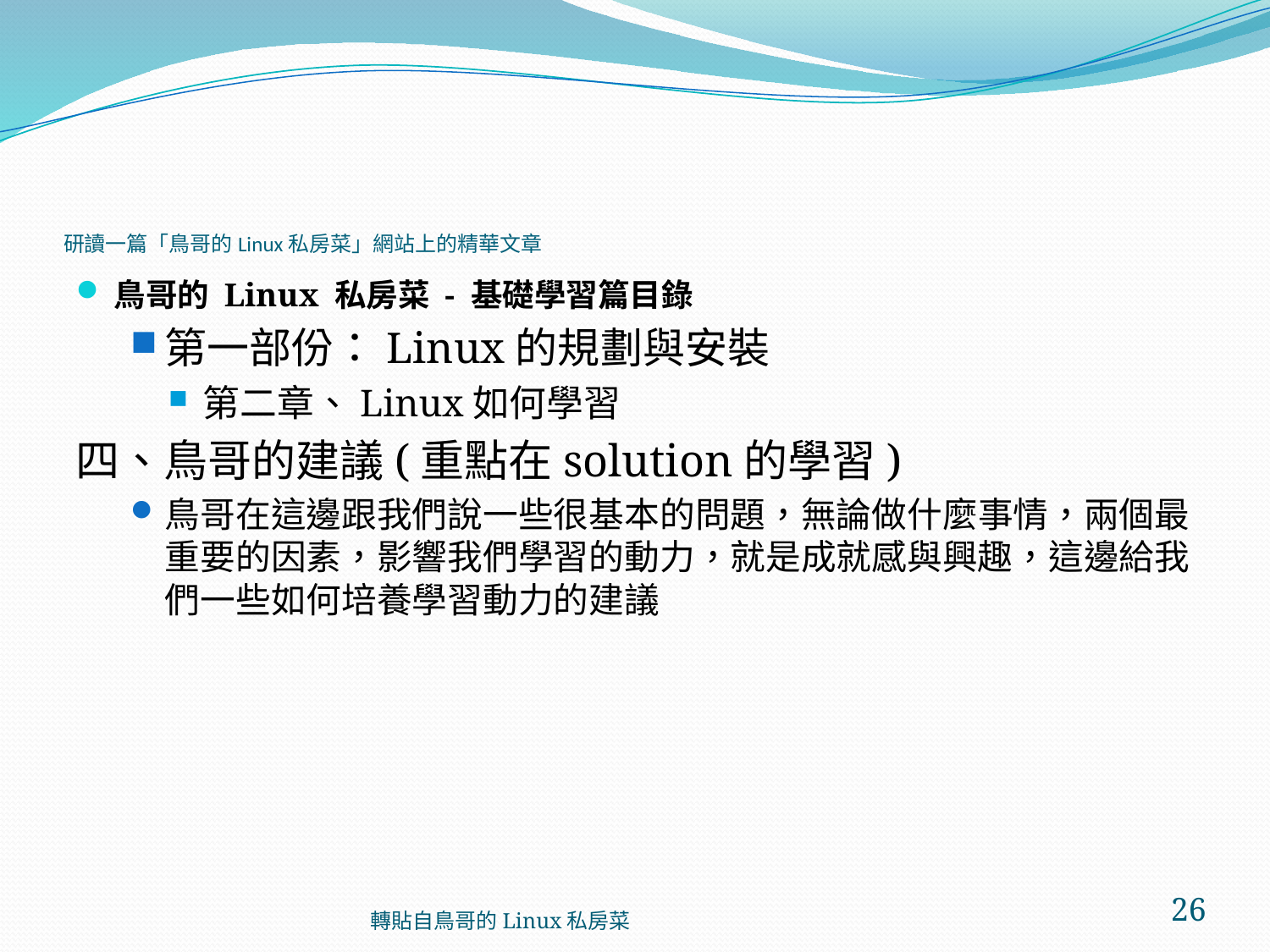

# 研讀一篇「鳥哥的Linux私房菜」網站上的精華文章
鳥哥的 Linux 私房菜 - 基礎學習篇目錄
第一部份：Linux的規劃與安裝
第二章、Linux如何學習
四、鳥哥的建議(重點在solution的學習)
鳥哥在這邊跟我們說一些很基本的問題，無論做什麼事情，兩個最重要的因素，影響我們學習的動力，就是成就感與興趣，這邊給我們一些如何培養學習動力的建議
轉貼自鳥哥的Linux私房菜
26